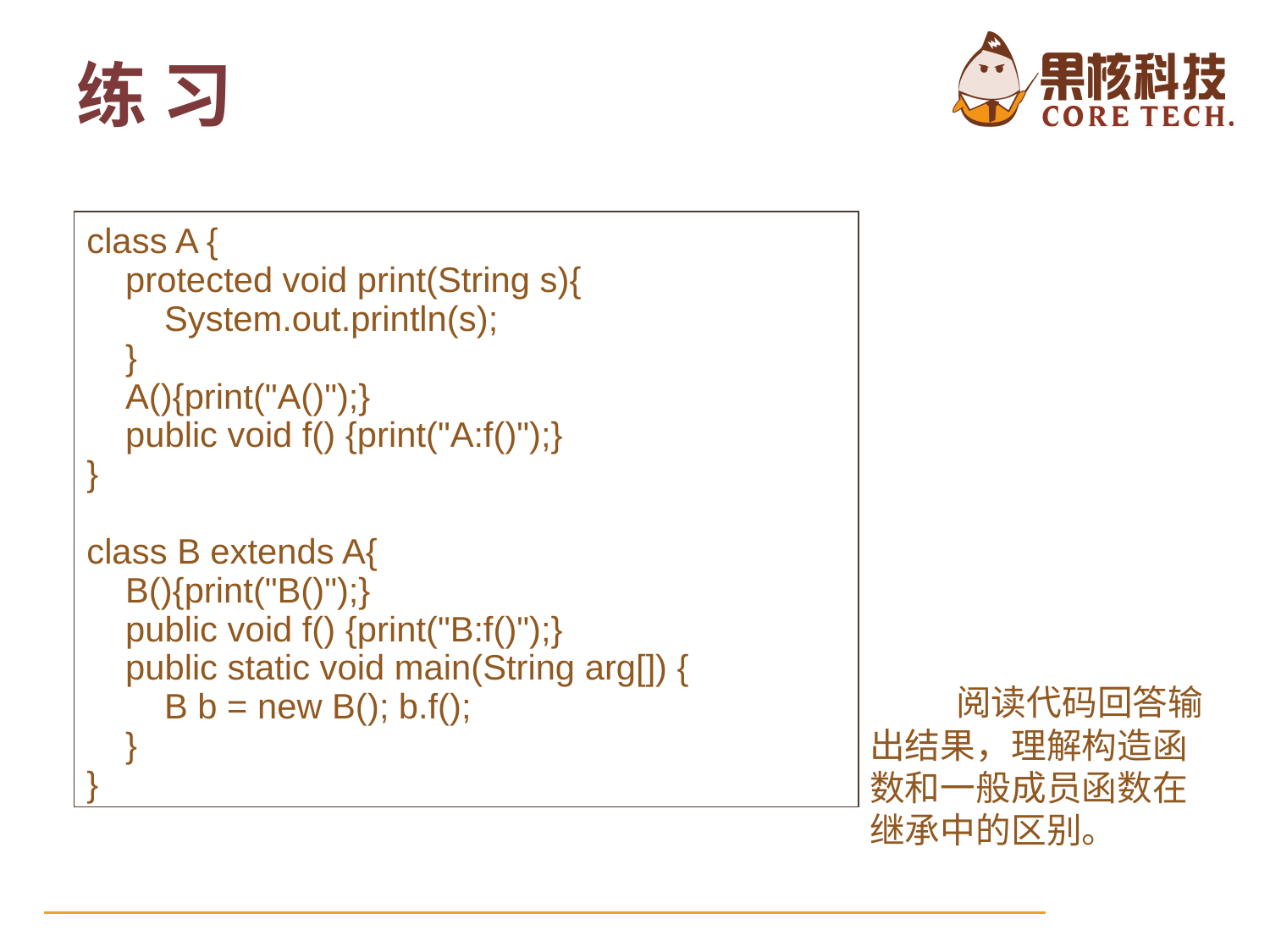

练 习
class A {
    protected void print(String s){
        System.out.println(s);
    }
    A(){print("A()");}
    public void f() {print("A:f()");}
}

class B extends A{
    B(){print("B()");}
    public void f() {print("B:f()");}
    public static void main(String arg[]) {
        B b = new B(); b.f();
    }
}

        阅读代码回答输出结果，理解构造函数和一般成员函数在继承中的区别。